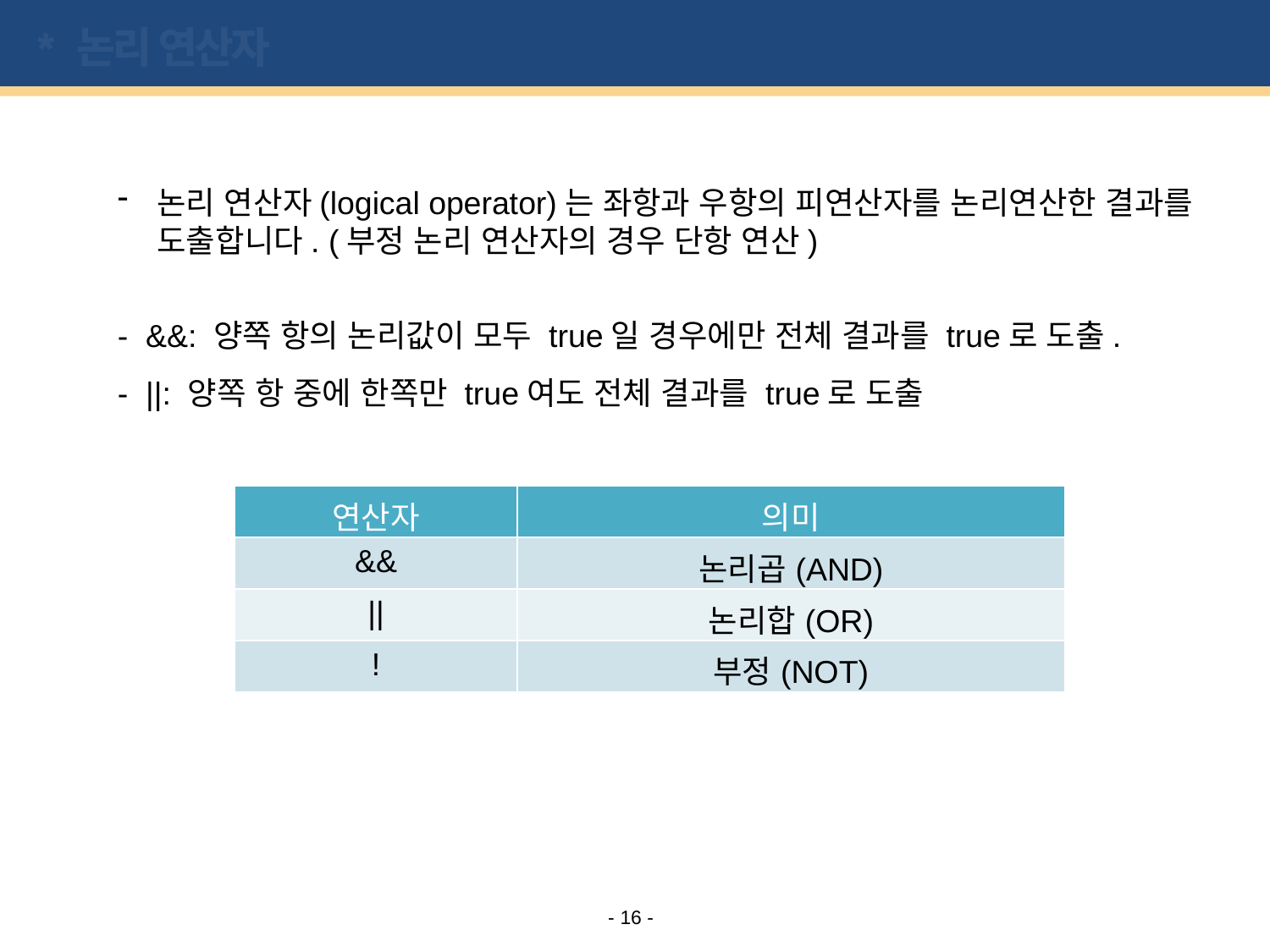

# * 논리 연산자
논리 연산자(logical operator)는 좌항과 우항의 피연산자를 논리연산한 결과를 도출합니다. (부정 논리 연산자의 경우 단항 연산)

-  &&: 양쪽 항의 논리값이 모두 true일 경우에만 전체 결과를 true로 도출.
-  ||: 양쪽 항 중에 한쪽만 true여도 전체 결과를 true로 도출
| 연산자 | 의미 |
| --- | --- |
| && | 논리곱(AND) |
| || | 논리합(OR) |
| ! | 부정(NOT) |